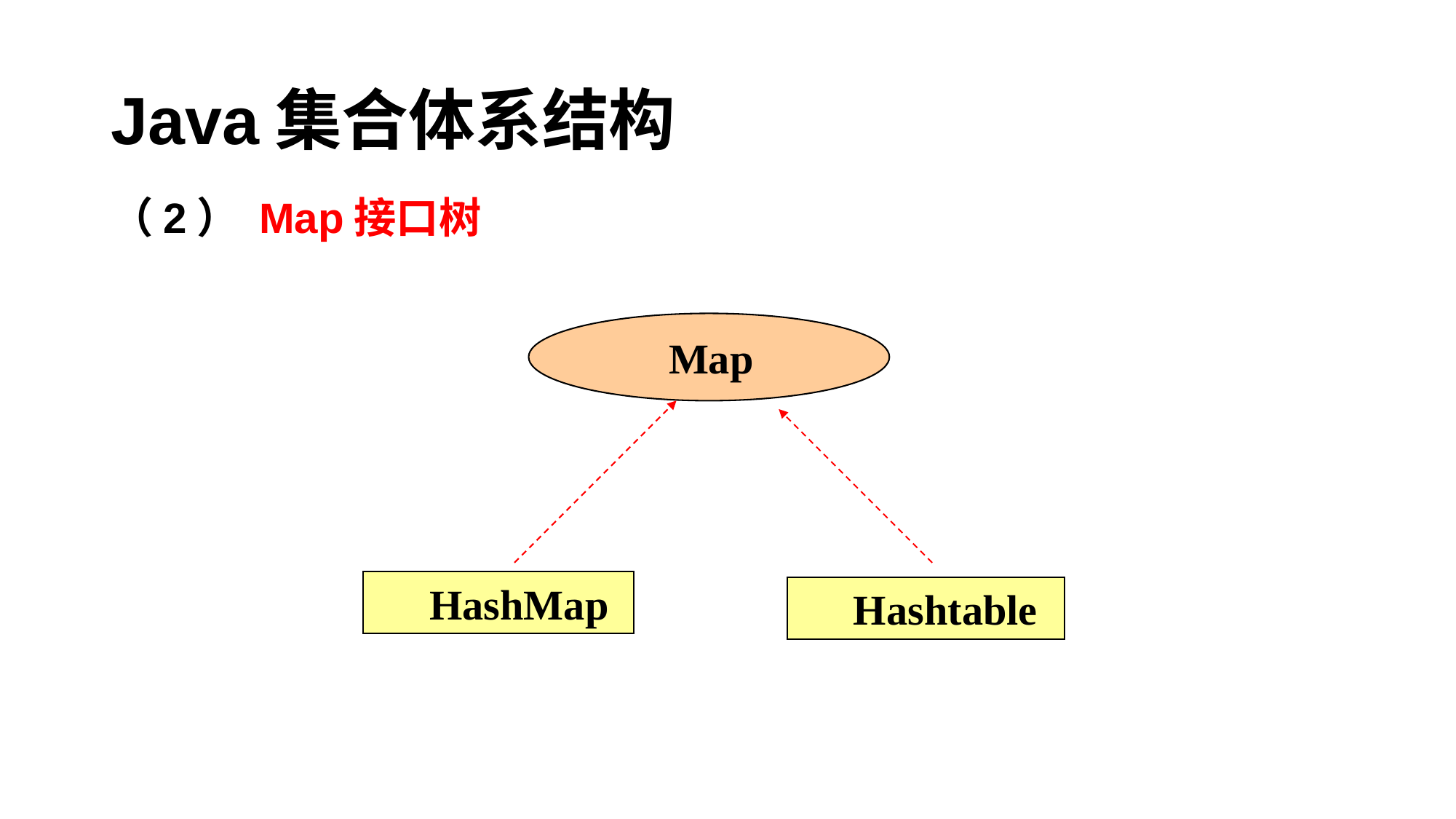

# Java集合体系结构
（2） Map接口树
  Map

HashMap
Hashtable